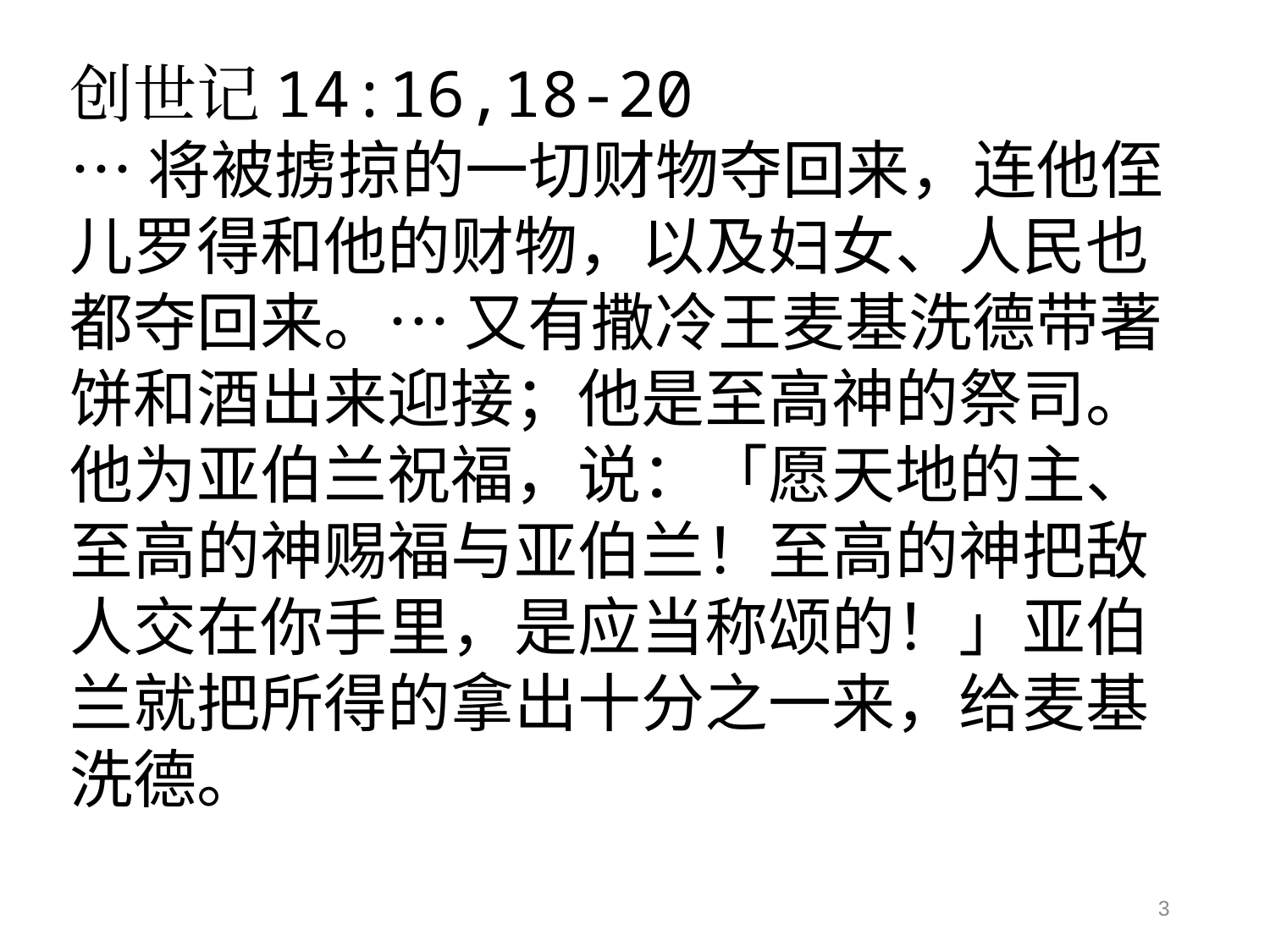

创世记14:16,18-20
…将被掳掠的一切财物夺回来，连他侄儿罗得和他的财物，以及妇女、人民也都夺回来。… 又有撒冷王麦基洗德带著饼和酒出来迎接；他是至高神的祭司。他为亚伯兰祝福，说：「愿天地的主、至高的神赐福与亚伯兰！至高的神把敌人交在你手里，是应当称颂的！」亚伯兰就把所得的拿出十分之一来，给麦基洗德。
3